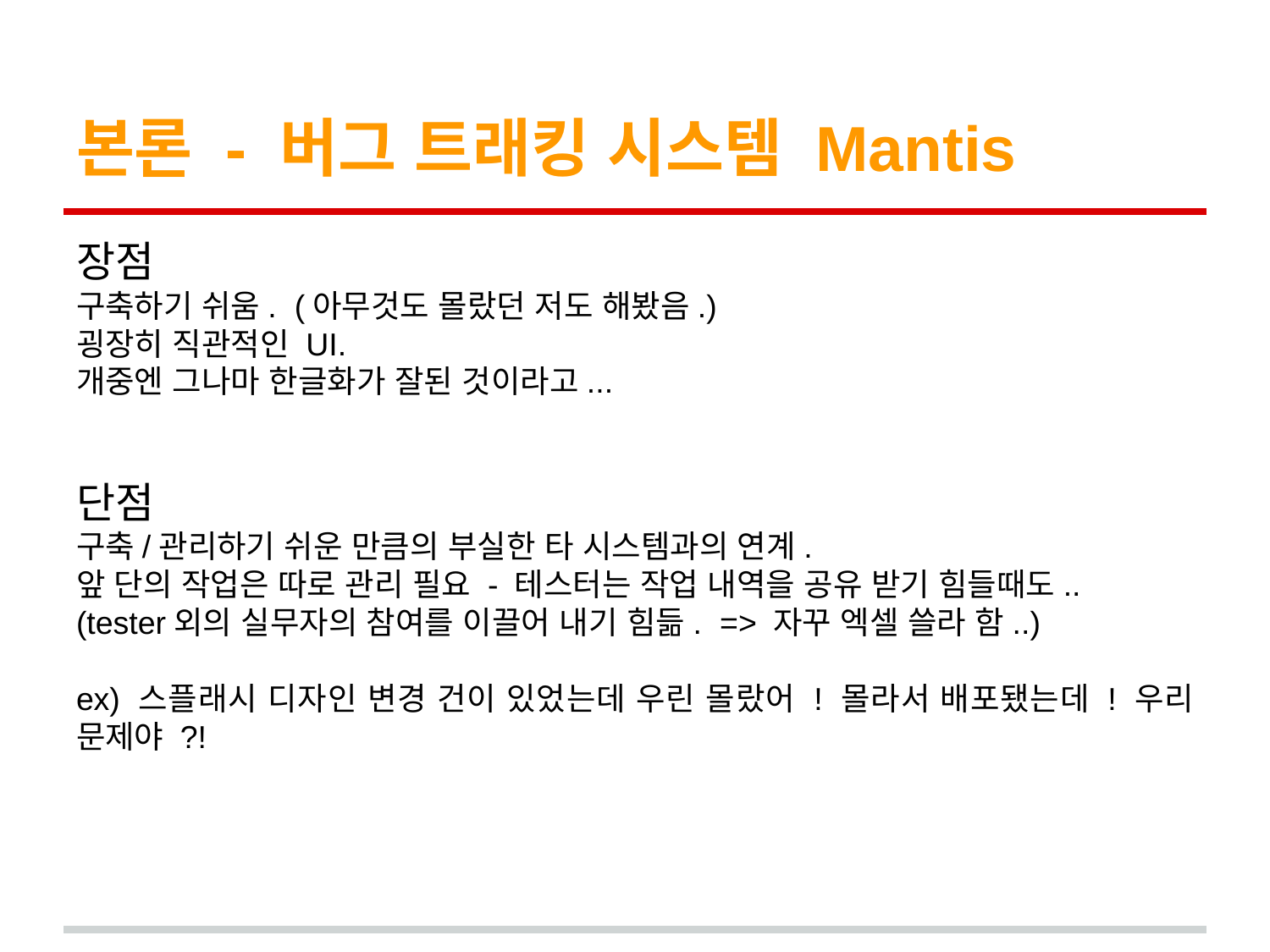

# 본론 - 버그 트래킹 시스템 Mantis
장점
구축하기 쉬움.  (아무것도 몰랐던 저도 해봤음.)
굉장히 직관적인 UI.
개중엔 그나마 한글화가 잘된 것이라고...

단점
구축/관리하기 쉬운 만큼의 부실한 타 시스템과의 연계.
앞 단의 작업은 따로 관리 필요 - 테스터는 작업 내역을 공유 받기 힘들때도..
(tester외의 실무자의 참여를 이끌어 내기 힘듦.  => 자꾸 엑셀 쓸라 함..)

ex) 스플래시 디자인 변경 건이 있었는데 우린 몰랐어 ! 몰라서 배포됐는데 ! 우리 문제야 ?!